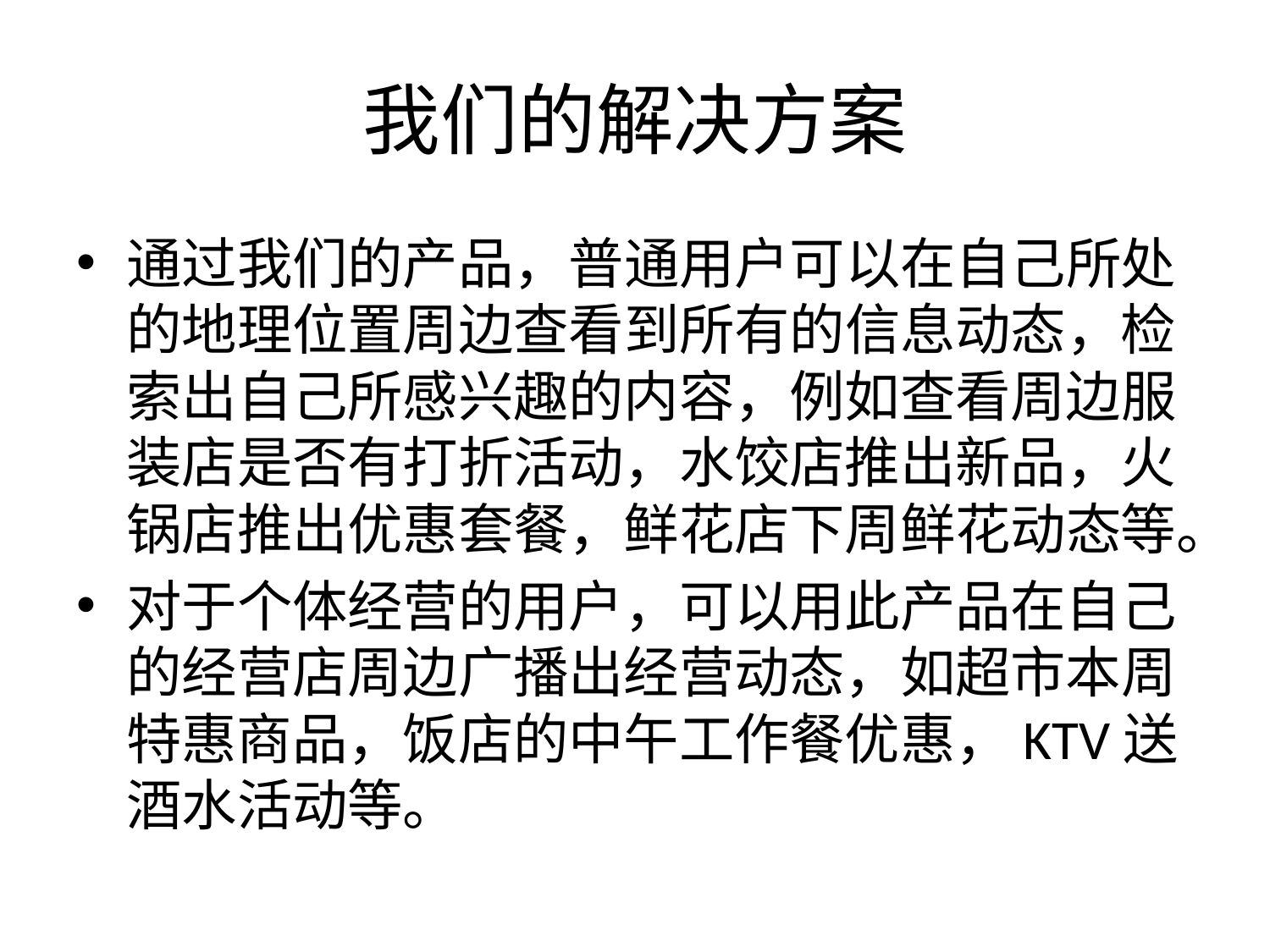

# 我们的解决方案
通过我们的产品，普通用户可以在自己所处的地理位置周边查看到所有的信息动态，检索出自己所感兴趣的内容，例如查看周边服装店是否有打折活动，水饺店推出新品，火锅店推出优惠套餐，鲜花店下周鲜花动态等。
对于个体经营的用户，可以用此产品在自己的经营店周边广播出经营动态，如超市本周特惠商品，饭店的中午工作餐优惠，KTV送酒水活动等。